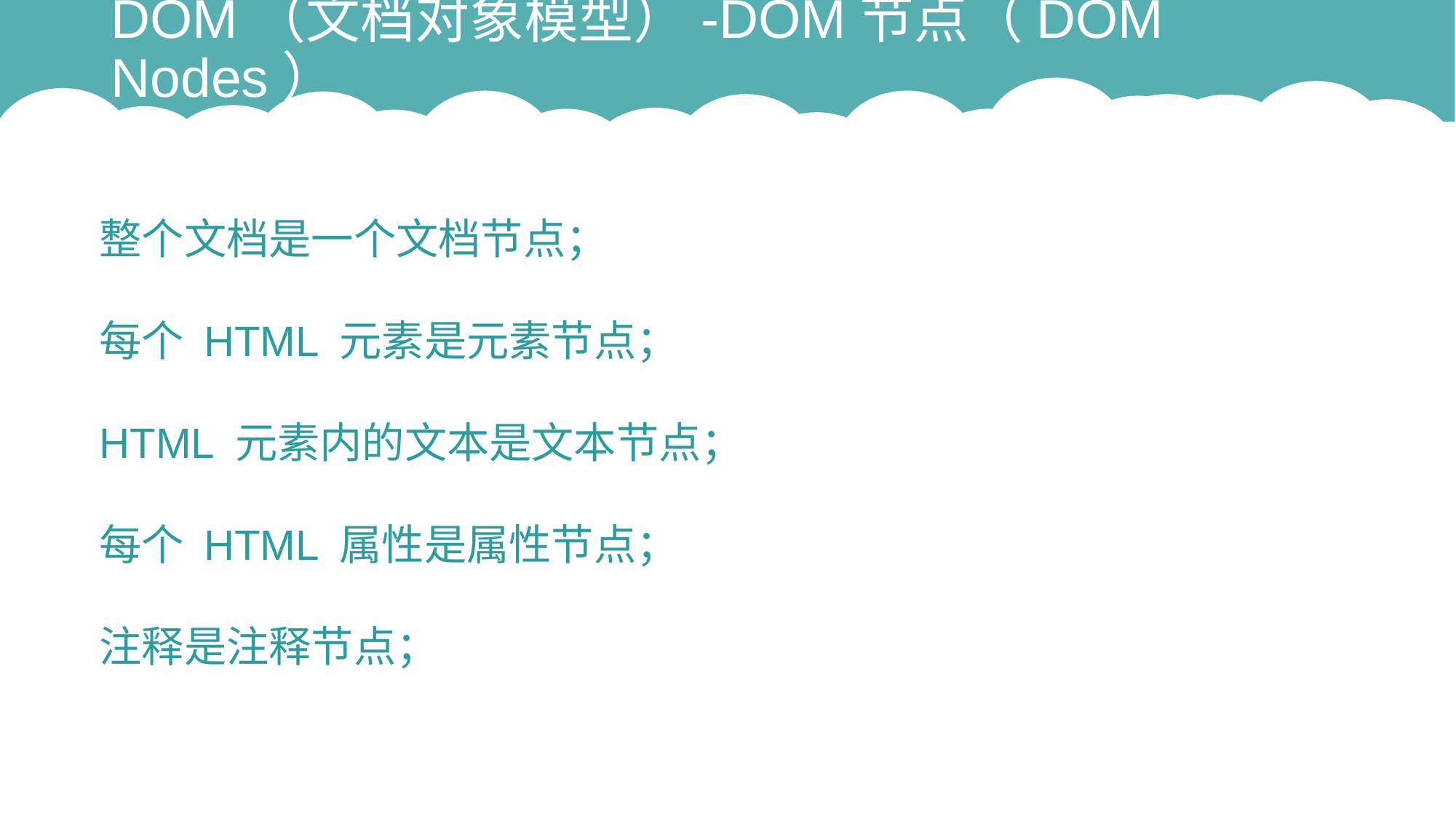

# DOM（文档对象模型）-DOM节点（DOM Nodes）
整个文档是一个文档节点；

每个 HTML 元素是元素节点；

HTML 元素内的文本是文本节点；

每个 HTML 属性是属性节点；

注释是注释节点；